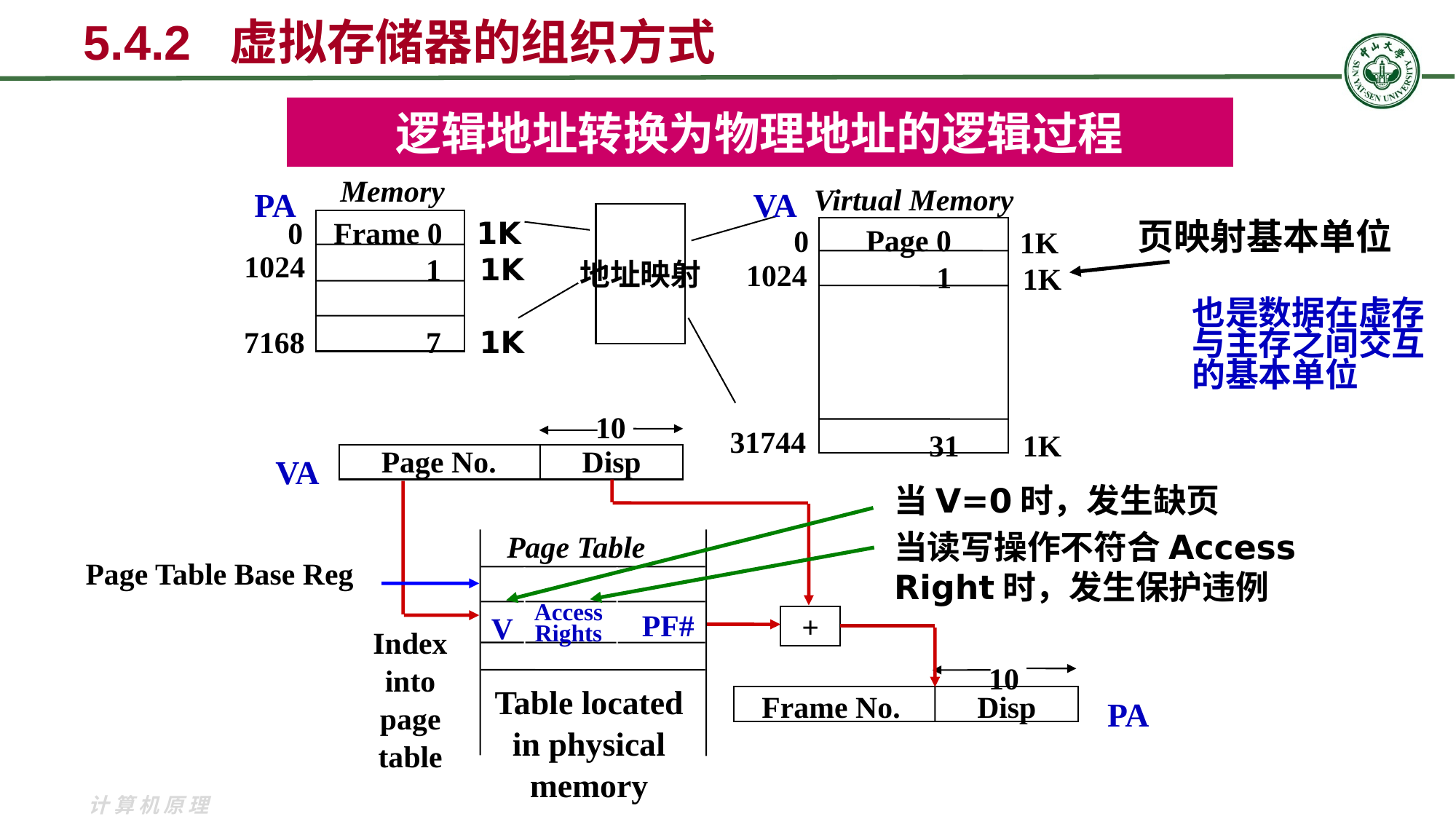

5.4.2  虚拟存储器的组织方式
逻辑地址转换为物理地址的逻辑过程
Memory
Virtual Memory
PA
VA
地址映射

页映射基本单位

0
Frame 0
1K

Page 0
0
1K
1024

1
1K

1024
1
1K

也是数据在虚存与主存之间交互的基本单位

7168
7
1K
10

Page No.
Disp

VA

31744
31
1K

+
当V=0时，发生缺页
当读写操作不符合Access Right时，发生保护违例

Page Table

Access
Rights

PF#
V

Table located
in physical
memory

Page Table Base Reg

Index
into
page
table

10

Frame No.
Disp

PA